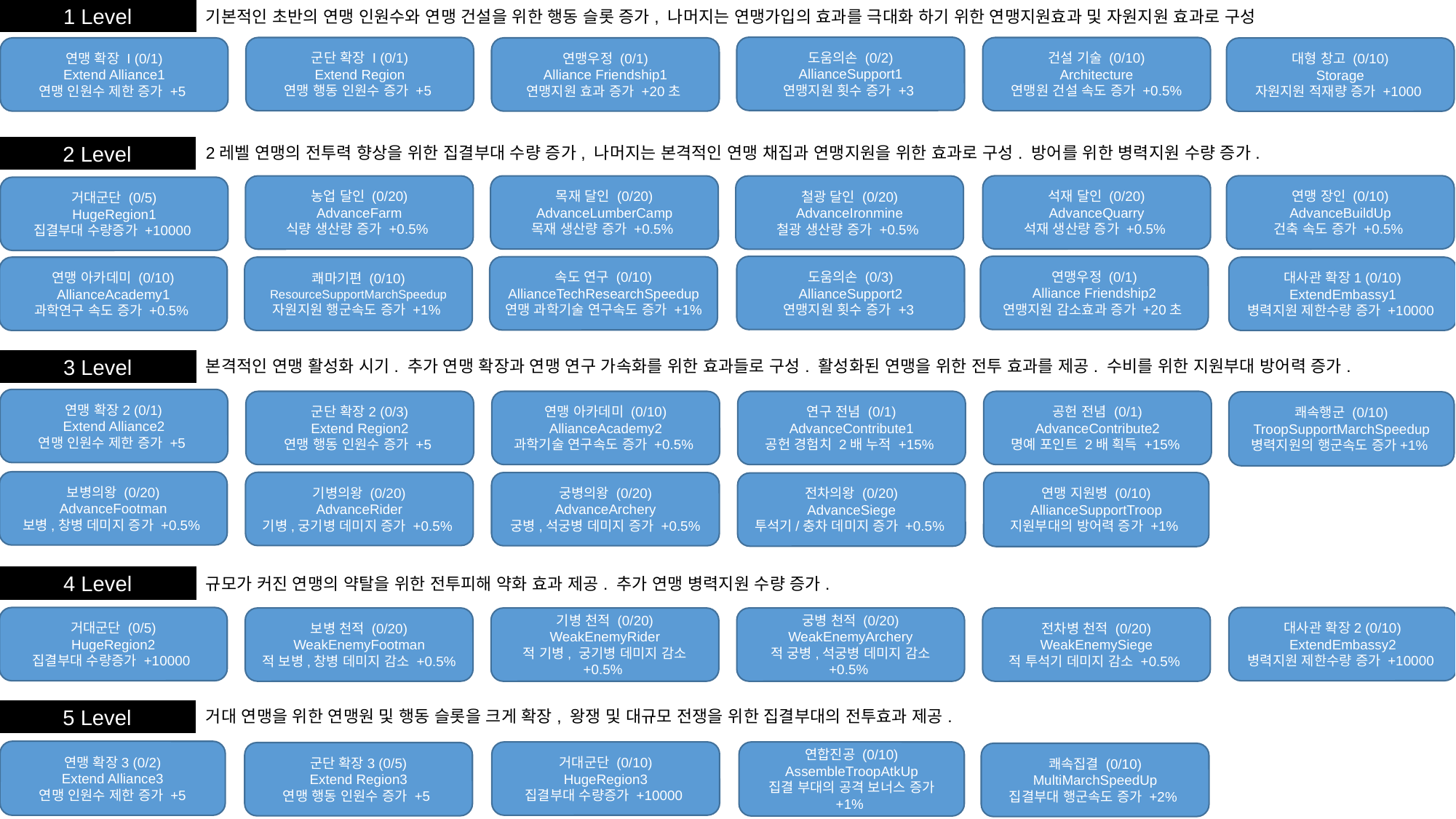

1 Level
기본적인 초반의 연맹 인원수와 연맹 건설을 위한 행동 슬롯 증가, 나머지는 연맹가입의 효과를 극대화 하기 위한 연맹지원효과 및 자원지원 효과로 구성
도움의손 (0/2)
AllianceSupport1
연맹지원 횟수 증가 +3
군단 확장 I (0/1)
Extend Region
연맹 행동 인원수 증가 +5
건설 기술 (0/10)
Architecture
연맹원 건설 속도 증가 +0.5%
연맹 확장 I (0/1)
Extend Alliance1
연맹 인원수 제한 증가 +5
연맹우정 (0/1)
Alliance Friendship1
연맹지원 효과 증가 +20초
대형 창고 (0/10)
Storage
자원지원 적재량 증가 +1000
2레벨 연맹의 전투력 향상을 위한 집결부대 수량 증가, 나머지는 본격적인 연맹 채집과 연맹지원을 위한 효과로 구성. 방어를 위한 병력지원 수량 증가.
2 Level
석재 달인 (0/20)
AdvanceQuarry
석재 생산량 증가 +0.5%
연맹 장인 (0/10)
AdvanceBuildUp
건축 속도 증가 +0.5%
목재 달인 (0/20)
AdvanceLumberCamp
목재 생산량 증가 +0.5%
농업 달인 (0/20)
AdvanceFarm
식량 생산량 증가 +0.5%
철광 달인 (0/20)
AdvanceIronmine
철광 생산량 증가 +0.5%
거대군단 (0/5)
HugeRegion1
집결부대 수량증가 +10000
연맹우정 (0/1)
Alliance Friendship2
연맹지원 감소효과 증가 +20초
도움의손 (0/3)
AllianceSupport2
연맹지원 횟수 증가 +3
속도 연구 (0/10)
AllianceTechResearchSpeedup
연맹 과학기술 연구속도 증가 +1%
연맹 아카데미 (0/10)
AllianceAcademy1
과학연구 속도 증가 +0.5%
쾌마기편 (0/10)
ResourceSupportMarchSpeedup
자원지원 행군속도 증가 +1%
대사관 확장1 (0/10)
ExtendEmbassy1
병력지원 제한수량 증가 +10000
본격적인 연맹 활성화 시기. 추가 연맹 확장과 연맹 연구 가속화를 위한 효과들로 구성. 활성화된 연맹을 위한 전투 효과를 제공. 수비를 위한 지원부대 방어력 증가.
3 Level
연맹 확장2 (0/1)
Extend Alliance2
연맹 인원수 제한 증가 +5
군단 확장2 (0/3)
Extend Region2
연맹 행동 인원수 증가 +5
연맹 아카데미 (0/10)
AllianceAcademy2
과학기술 연구속도 증가 +0.5%
연구 전념 (0/1)
AdvanceContribute1
공헌 경험치 2배 누적 +15%
공헌 전념 (0/1)
AdvanceContribute2
명예 포인트 2배 획득 +15%
쾌속행군 (0/10)
TroopSupportMarchSpeedup
병력지원의 행군속도 증가+1%
보병의왕 (0/20)
AdvanceFootman
보병,창병 데미지 증가 +0.5%
기병의왕 (0/20)
AdvanceRider
기병,궁기병 데미지 증가 +0.5%
궁병의왕 (0/20)
AdvanceArchery
궁병,석궁병 데미지 증가 +0.5%
연맹 지원병 (0/10)
AllianceSupportTroop
지원부대의 방어력 증가 +1%
전차의왕 (0/20)
AdvanceSiege
투석기/충차 데미지 증가 +0.5%
4 Level
규모가 커진 연맹의 약탈을 위한 전투피해 약화 효과 제공. 추가 연맹 병력지원 수량 증가.
거대군단 (0/5)
HugeRegion2
집결부대 수량증가 +10000
대사관 확장2 (0/10)
ExtendEmbassy2
병력지원 제한수량 증가 +10000
보병 천적 (0/20)
WeakEnemyFootman
적 보병,창병 데미지 감소 +0.5%
기병 천적 (0/20)
WeakEnemyRider
적 기병, 궁기병 데미지 감소 +0.5%
궁병 천적 (0/20)
WeakEnemyArchery
적 궁병,석궁병 데미지 감소 +0.5%
전차병 천적 (0/20)
WeakEnemySiege
적 투석기 데미지 감소 +0.5%
거대 연맹을 위한 연맹원 및 행동 슬롯을 크게 확장, 왕쟁 및 대규모 전쟁을 위한 집결부대의 전투효과 제공.
5 Level
연맹 확장3 (0/2)
Extend Alliance3
연맹 인원수 제한 증가 +5
거대군단 (0/10)
HugeRegion3
집결부대 수량증가 +10000
연합진공 (0/10)
AssembleTroopAtkUp
집결 부대의 공격 보너스 증가 +1%
군단 확장3 (0/5)
Extend Region3
연맹 행동 인원수 증가 +5
쾌속집결 (0/10)
MultiMarchSpeedUp
집결부대 행군속도 증가 +2%